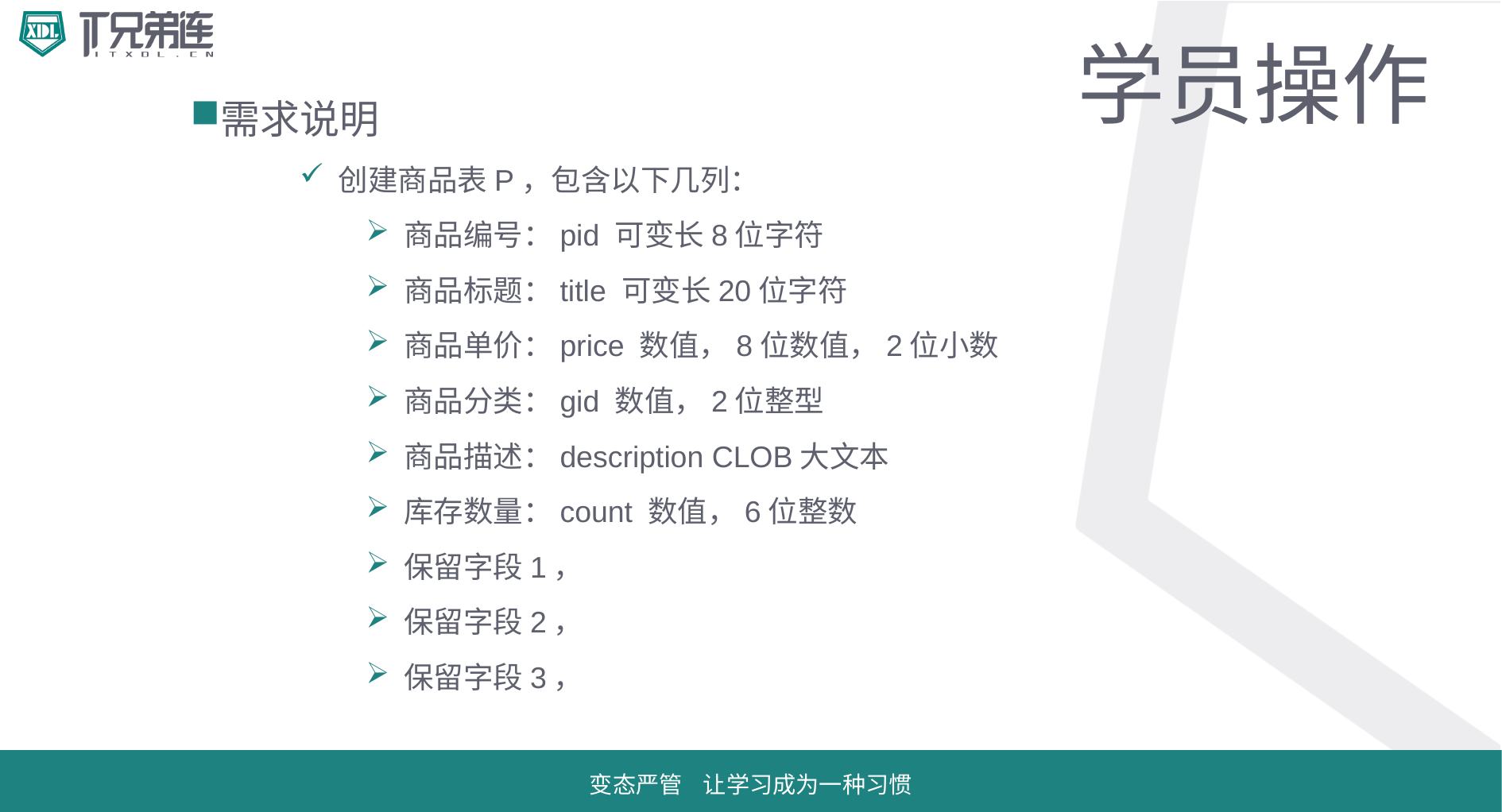

# 学员操作
需求说明
 创建商品表P，包含以下几列：
 商品编号：pid 可变长8位字符
 商品标题：title 可变长20位字符
 商品单价：price 数值，8位数值，2位小数
 商品分类：gid 数值，2位整型
 商品描述：description CLOB大文本
 库存数量：count 数值，6位整数
 保留字段1，
 保留字段2，
 保留字段3，